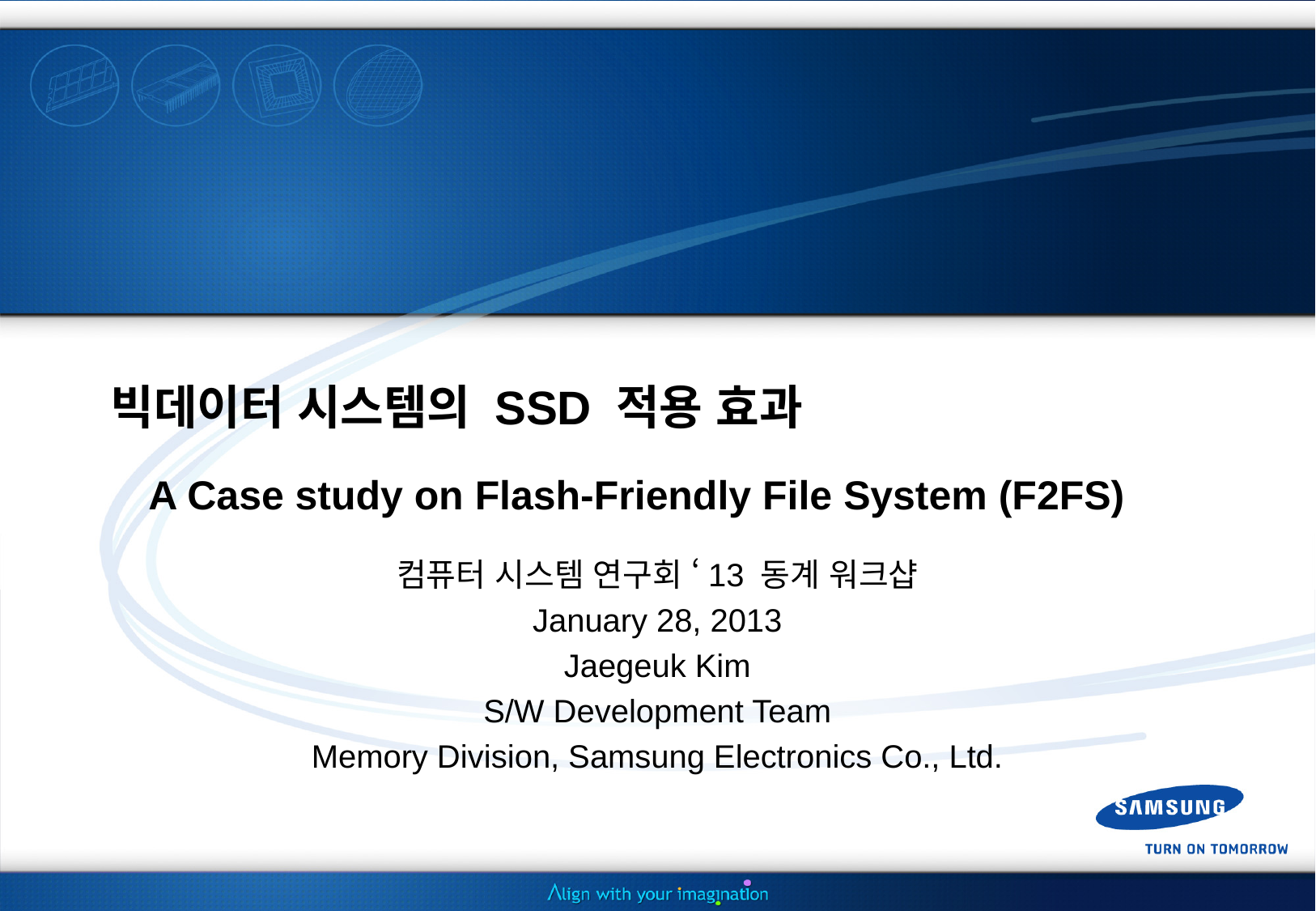

# 빅데이터 시스템의 SSD 적용 효과 A Case study on Flash-Friendly File System (F2FS)
컴퓨터 시스템 연구회 ‘13 동계 워크샵
January 28, 2013
Jaegeuk Kim
S/W Development Team
Memory Division, Samsung Electronics Co., Ltd.